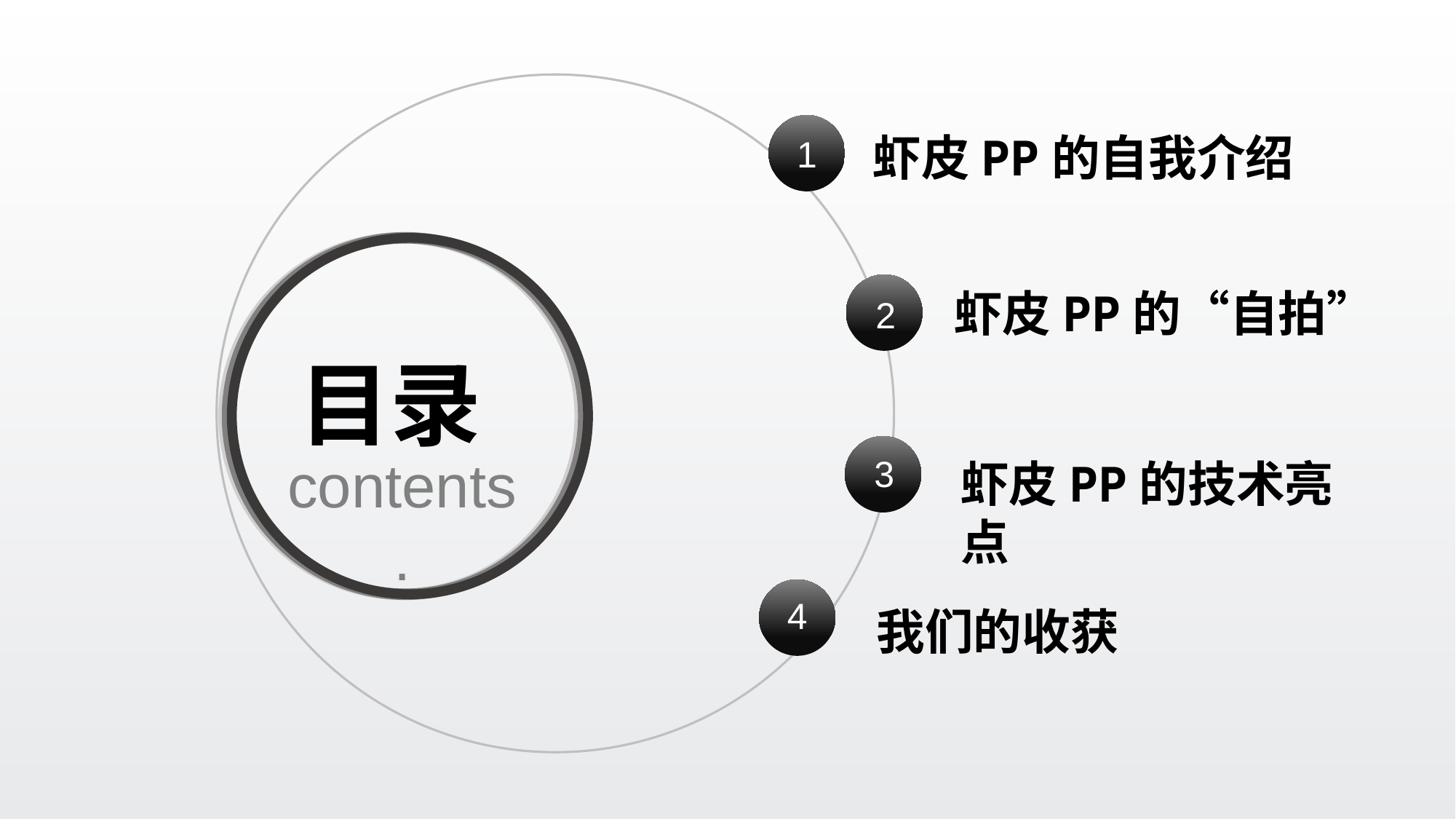

虾皮PP的自我介绍
1

虾皮PP的“自拍”
2
目录

contents.
3
虾皮PP的技术亮点

4
我们的收获